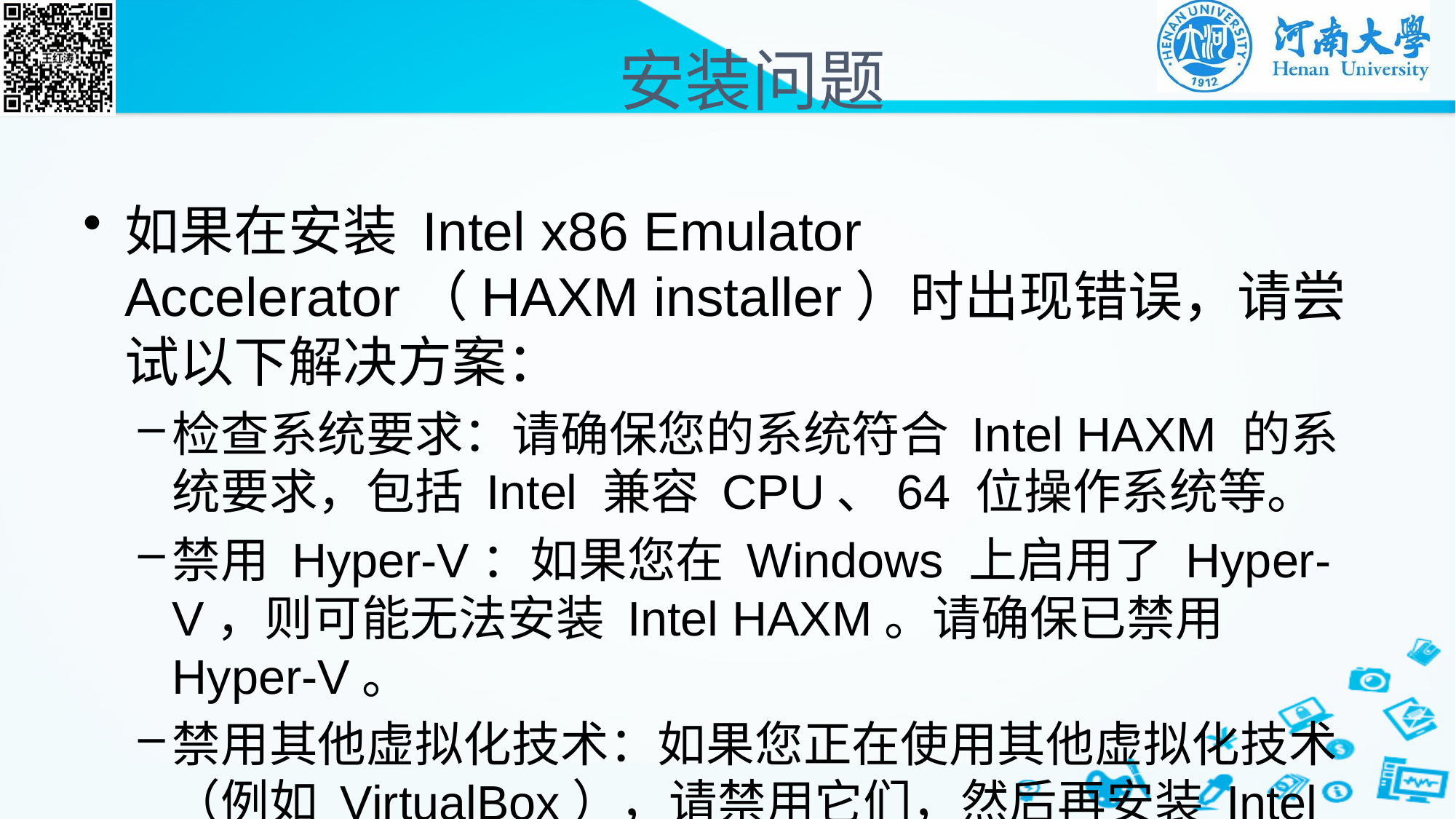

# 安装问题
如果在安装 Intel x86 Emulator Accelerator（HAXM installer）时出现错误，请尝试以下解决方案：
检查系统要求：请确保您的系统符合 Intel HAXM 的系统要求，包括 Intel 兼容 CPU、64 位操作系统等。
禁用 Hyper-V：如果您在 Windows 上启用了 Hyper-V，则可能无法安装 Intel HAXM。请确保已禁用 Hyper-V。
禁用其他虚拟化技术：如果您正在使用其他虚拟化技术（例如 VirtualBox），请禁用它们，然后再安装 Intel HAXM。